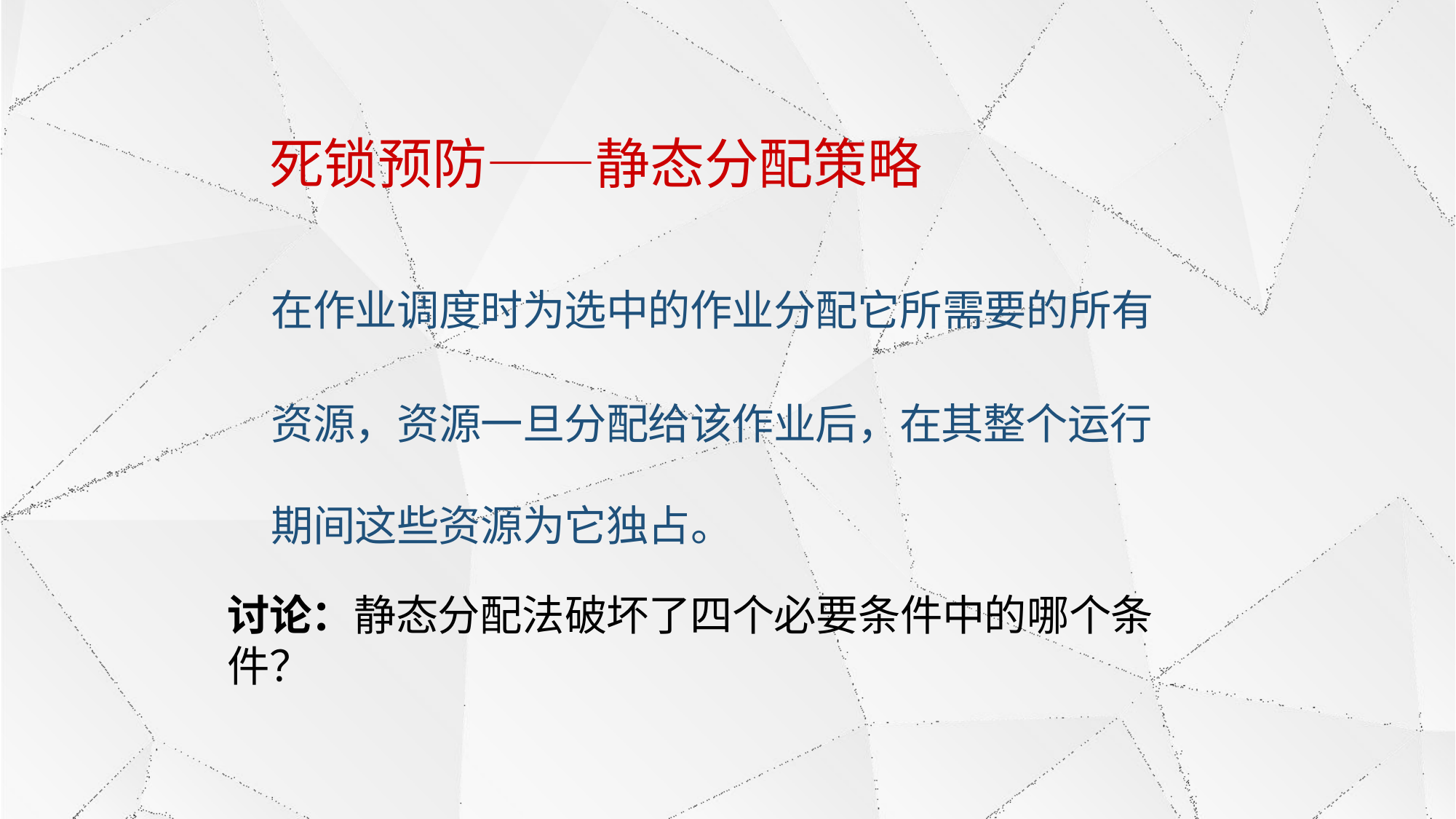

# 死锁预防——静态分配策略
在作业调度时为选中的作业分配它所需要的所有
资源，资源一旦分配给该作业后，在其整个运行期间这些资源为它独占。

讨论：静态分配法破坏了四个必要条件中的哪个条件？